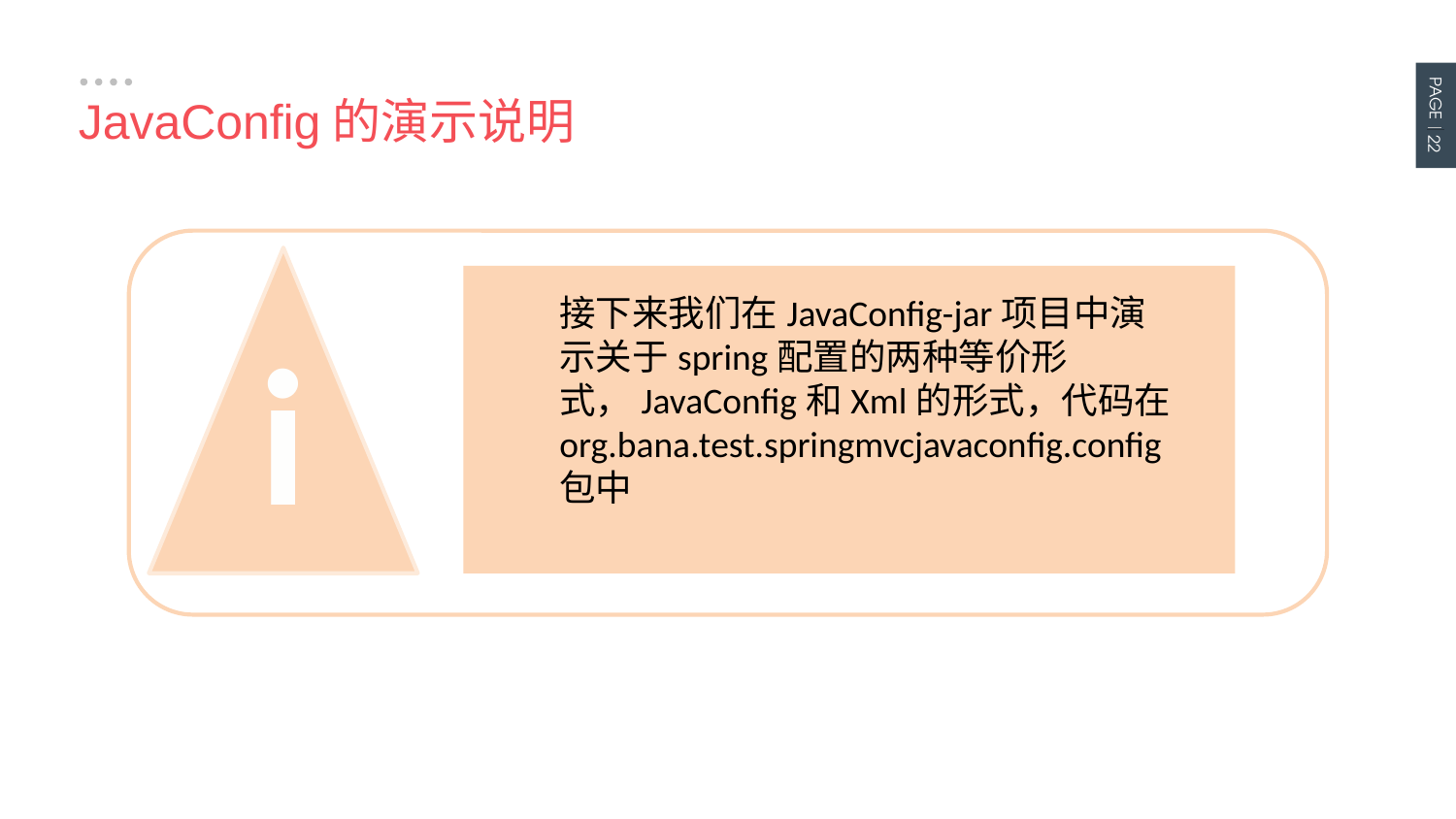

JavaConfig的演示说明

接下来我们在JavaConfig-jar项目中演示关于spring配置的两种等价形式，JavaConfig和Xml的形式，代码在 org.bana.test.springmvcjavaconfig.config包中
i